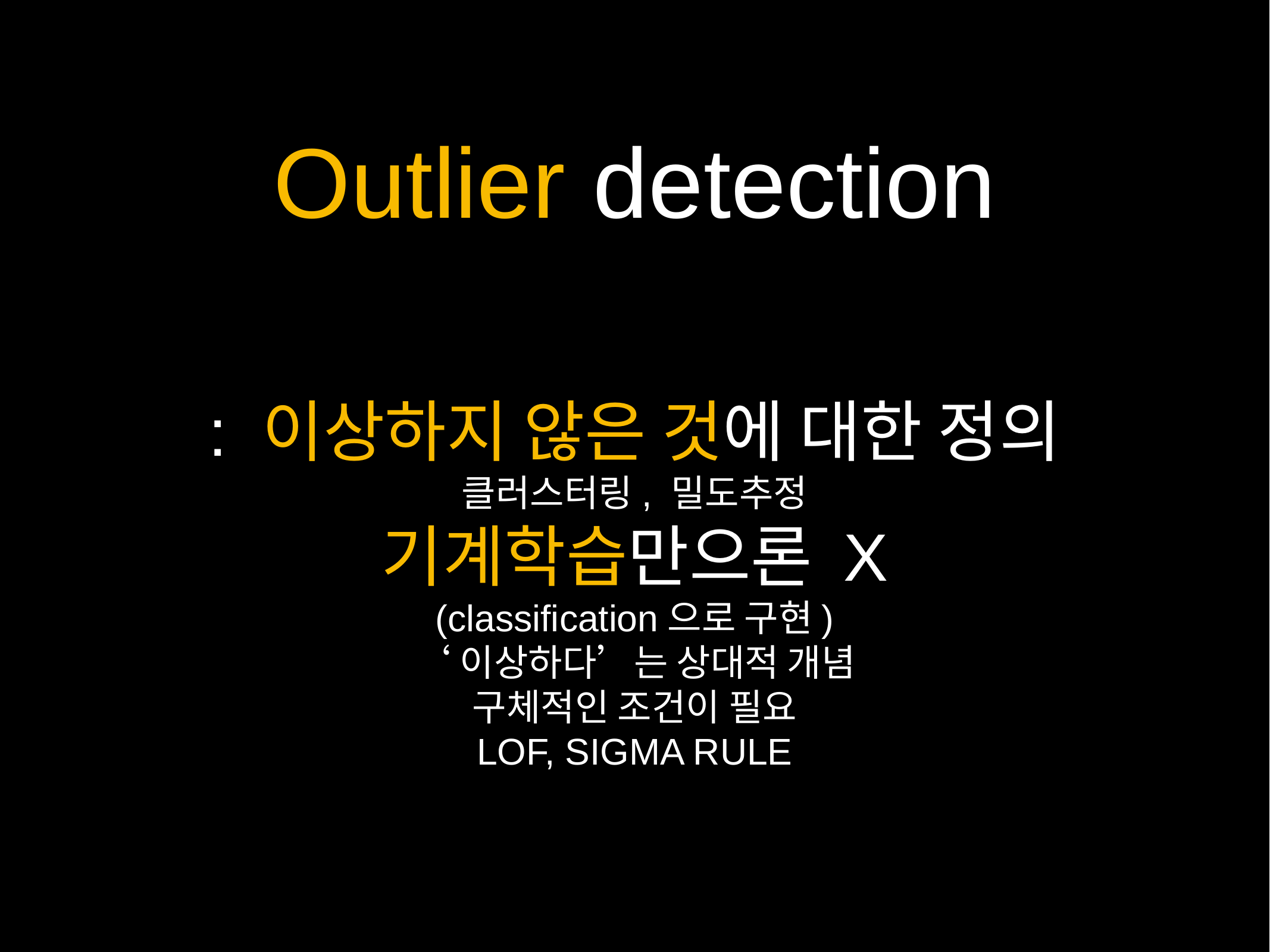

# Outlier detection
: 이상하지 않은 것에 대한 정의
클러스터링, 밀도추정
기계학습만으론 X
(classification으로 구현)
‘이상하다’는 상대적 개념
구체적인 조건이 필요
LOF, SIGMA RULE